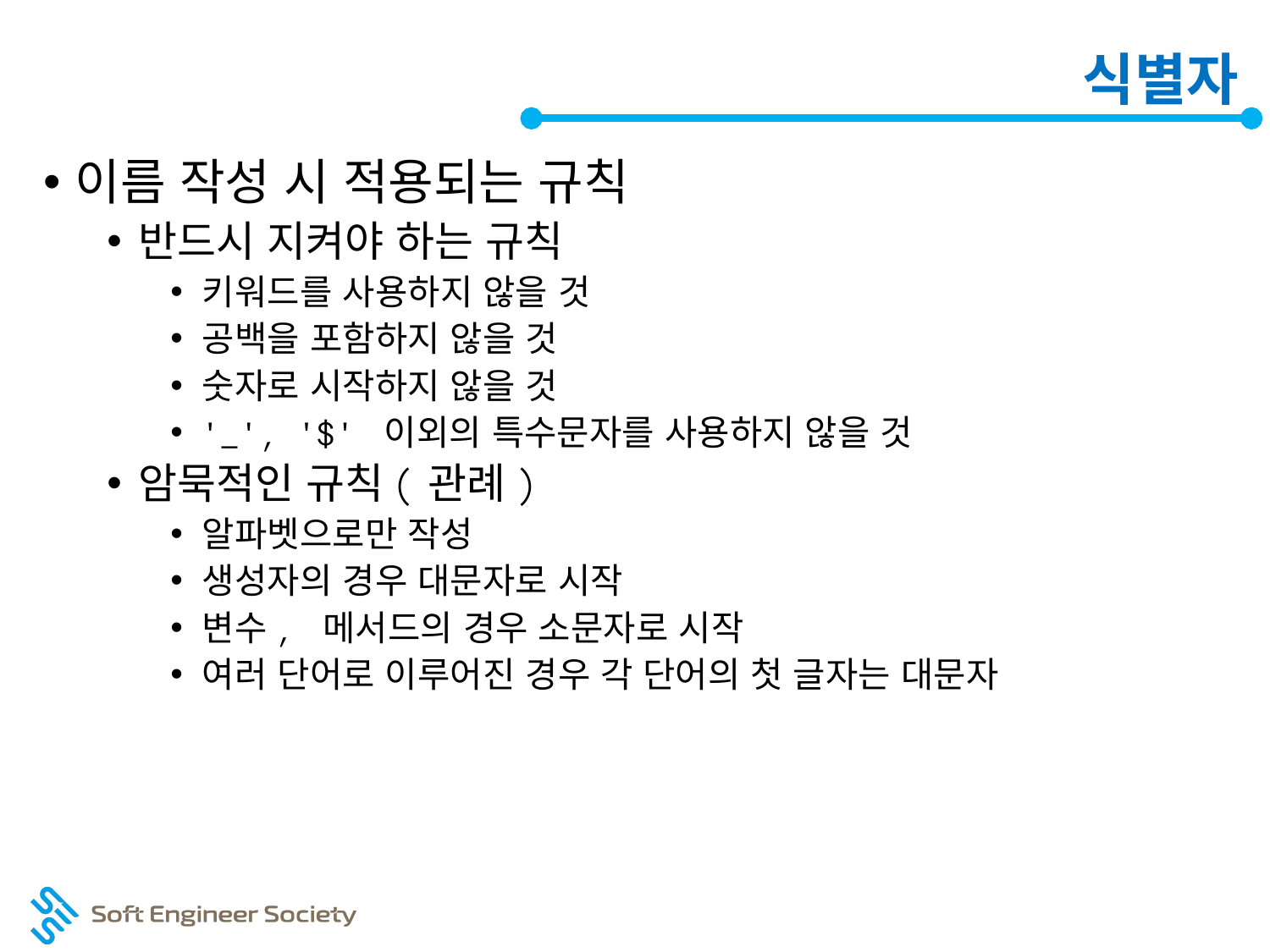

# 식별자
이름 작성 시 적용되는 규칙
반드시 지켜야 하는 규칙
키워드를 사용하지 않을 것
공백을 포함하지 않을 것
숫자로 시작하지 않을 것
'_', '$' 이외의 특수문자를 사용하지 않을 것
암묵적인 규칙(관례)
알파벳으로만 작성
생성자의 경우 대문자로 시작
변수, 메서드의 경우 소문자로 시작
여러 단어로 이루어진 경우 각 단어의 첫 글자는 대문자